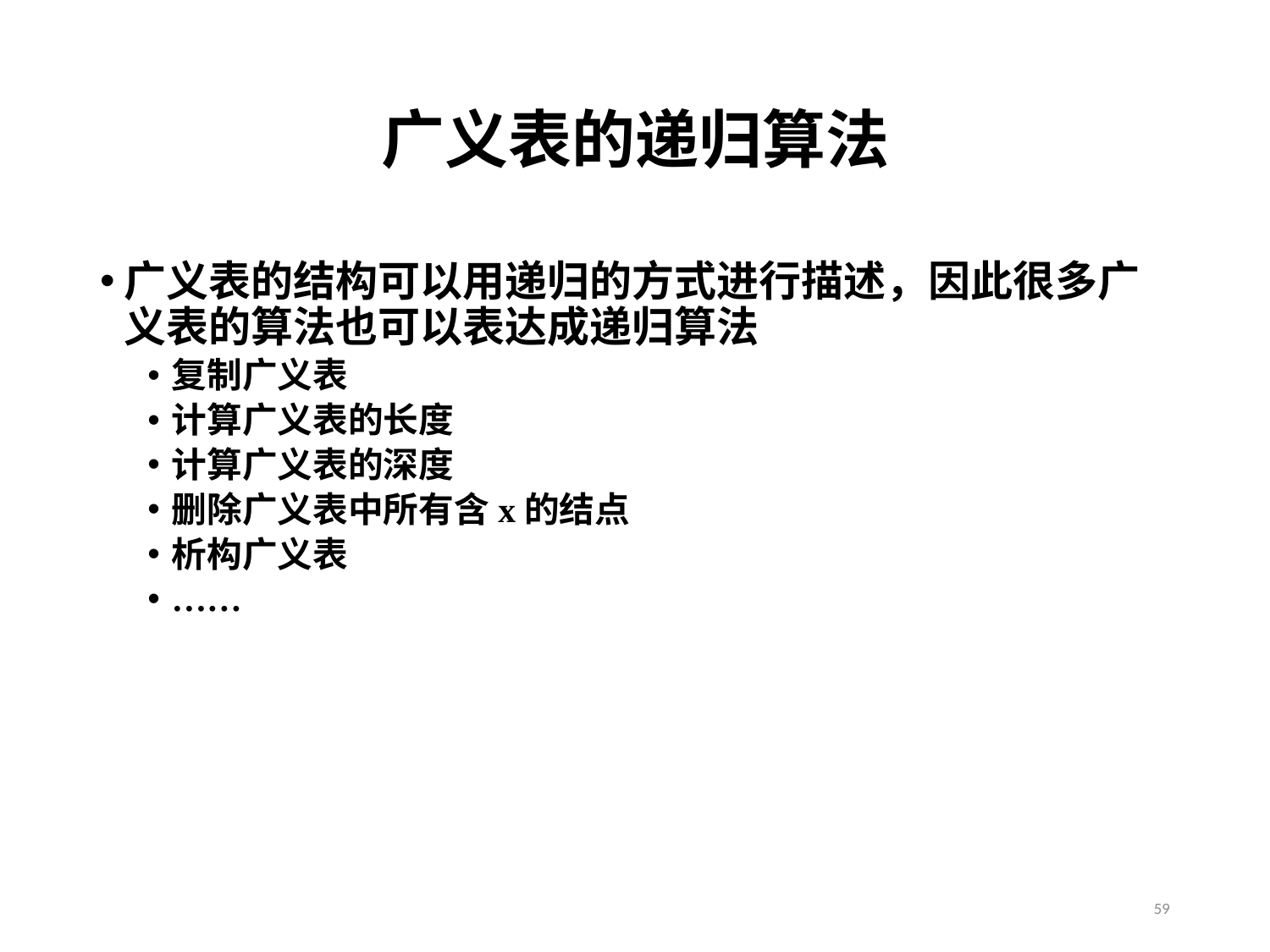

# 广义表的递归算法
广义表的结构可以用递归的方式进行描述，因此很多广义表的算法也可以表达成递归算法
复制广义表
计算广义表的长度
计算广义表的深度
删除广义表中所有含x的结点
析构广义表
……
59